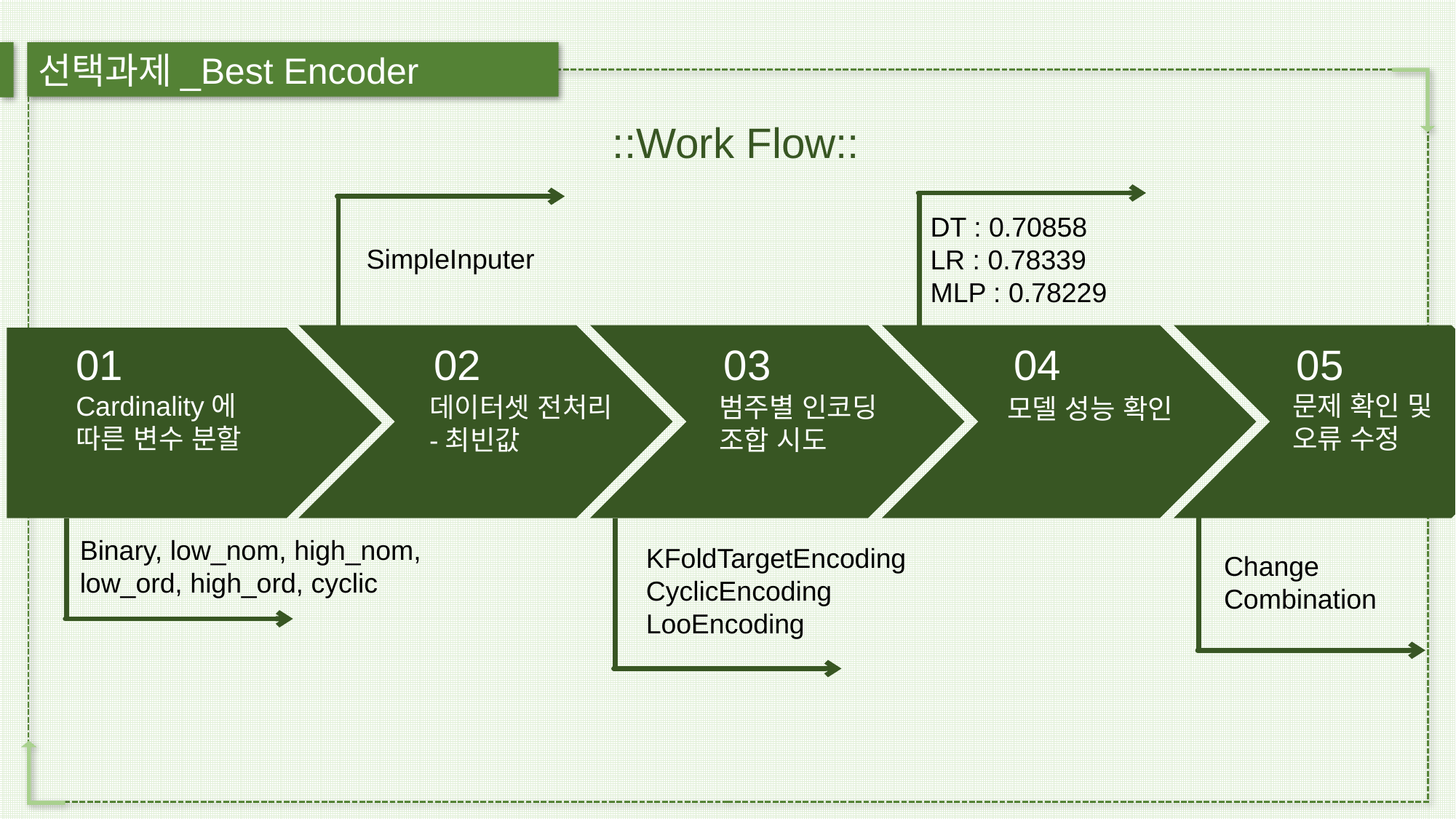

선택과제_Best Encoder

::Work Flow::
DT : 0.70858
LR : 0.78339
MLP : 0.78229
SimpleInputer

01
02
03
04
05
문제 확인 및
오류 수정
Cardinality에
따른 변수 분할
데이터셋 전처리-최빈값
범주별 인코딩
조합 시도
모델 성능 확인
Binary, low_nom, high_nom,
low_ord, high_ord, cyclic
KFoldTargetEncoding
CyclicEncoding
LooEncoding
Change
Combination